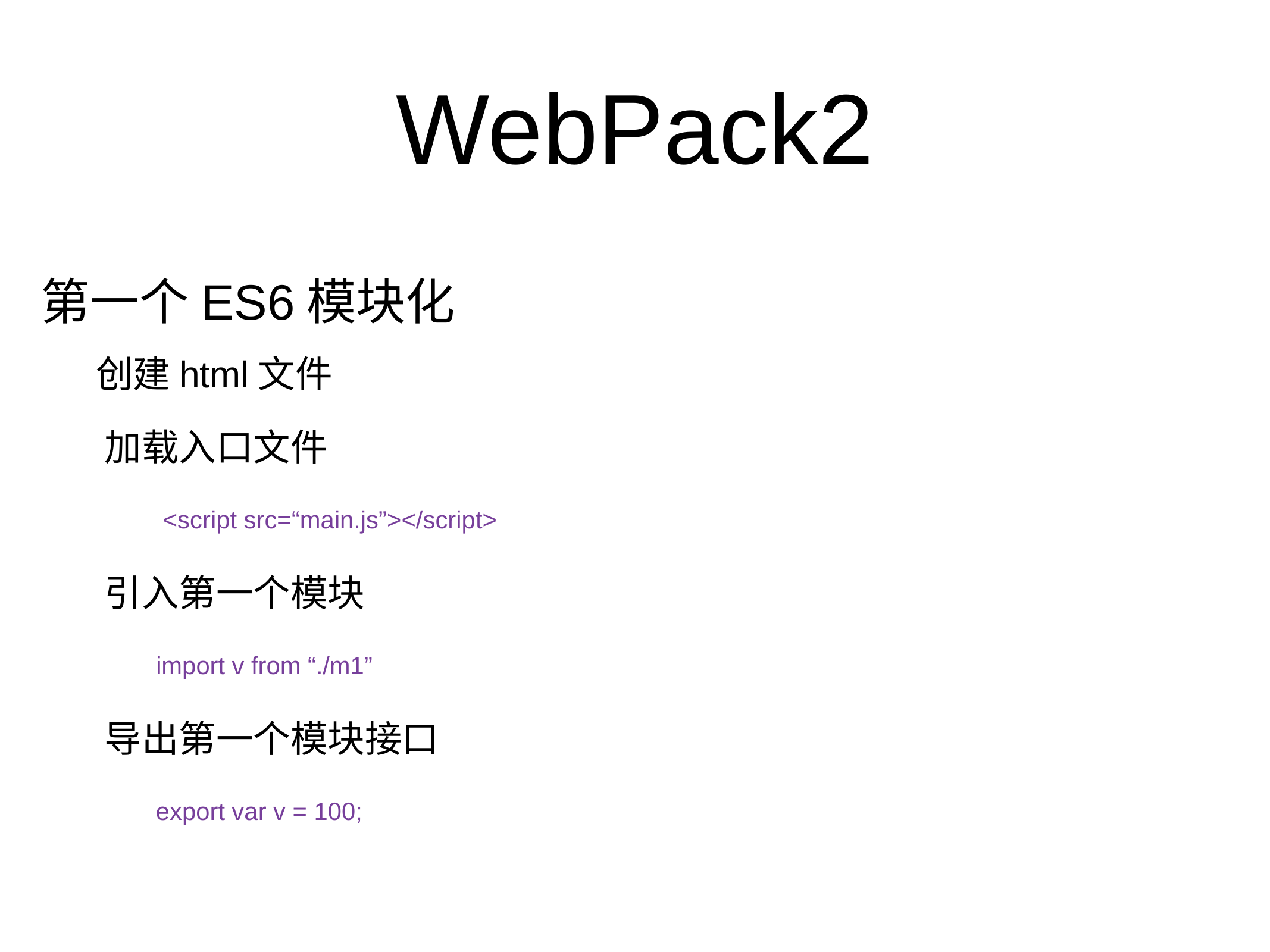

# WebPack2
第一个ES6模块化
创建html文件
加载入口文件
<script src=“main.js”></script>
引入第一个模块
import v from “./m1”
导出第一个模块接口
export var v = 100;